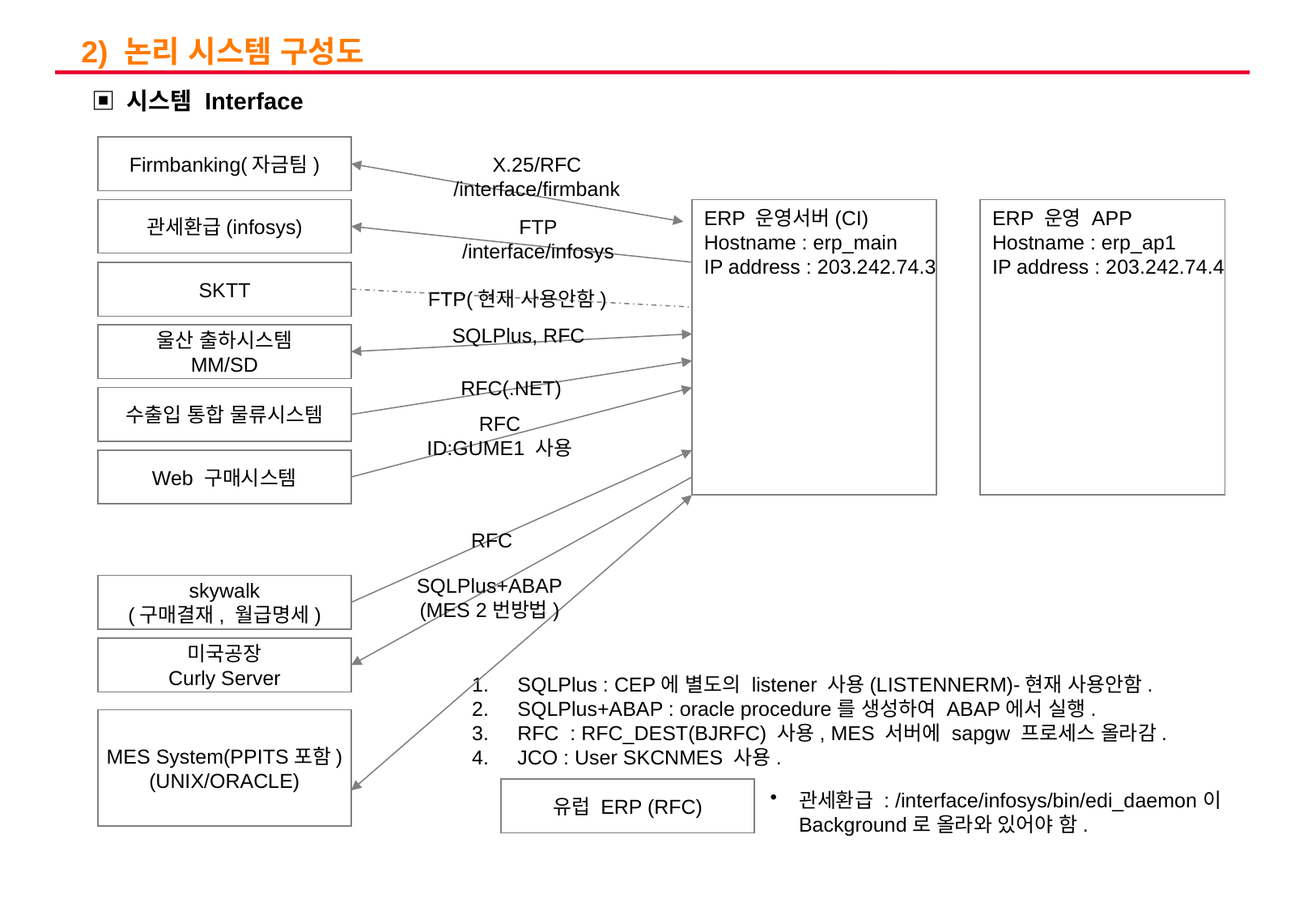

# 2) 논리 시스템 구성도
▣ 시스템 Interface
Firmbanking(자금팀)
X.25/RFC
/interface/firmbank
관세환급(infosys)
ERP 운영서버(CI)
Hostname : erp_main
IP address : 203.242.74.3

ERP 운영 APP
Hostname : erp_ap1
IP address : 203.242.74.4
FTP
/interface/infosys

SKTT
FTP(현재 사용안함)

SQLPlus, RFC
울산 출하시스템
MM/SD

RFC(.NET)
수출입 통합 물류시스템

RFC
ID:GUME1 사용
Web 구매시스템

RFC
SQLPlus+ABAP
(MES 2번방법)
skywalk
(구매결재, 월급명세)
미국공장
Curly Server
SQLPlus : CEP에 별도의 listener 사용(LISTENNERM)-현재 사용안함.
SQLPlus+ABAP : oracle procedure를 생성하여 ABAP에서 실행.
RFC  : RFC_DEST(BJRFC) 사용, MES 서버에 sapgw 프로세스 올라감.
JCO : User SKCNMES 사용.
MES System(PPITS포함)
(UNIX/ORACLE)
유럽 ERP (RFC)
관세환급 : /interface/infosys/bin/edi_daemon이
Background로 올라와 있어야 함.